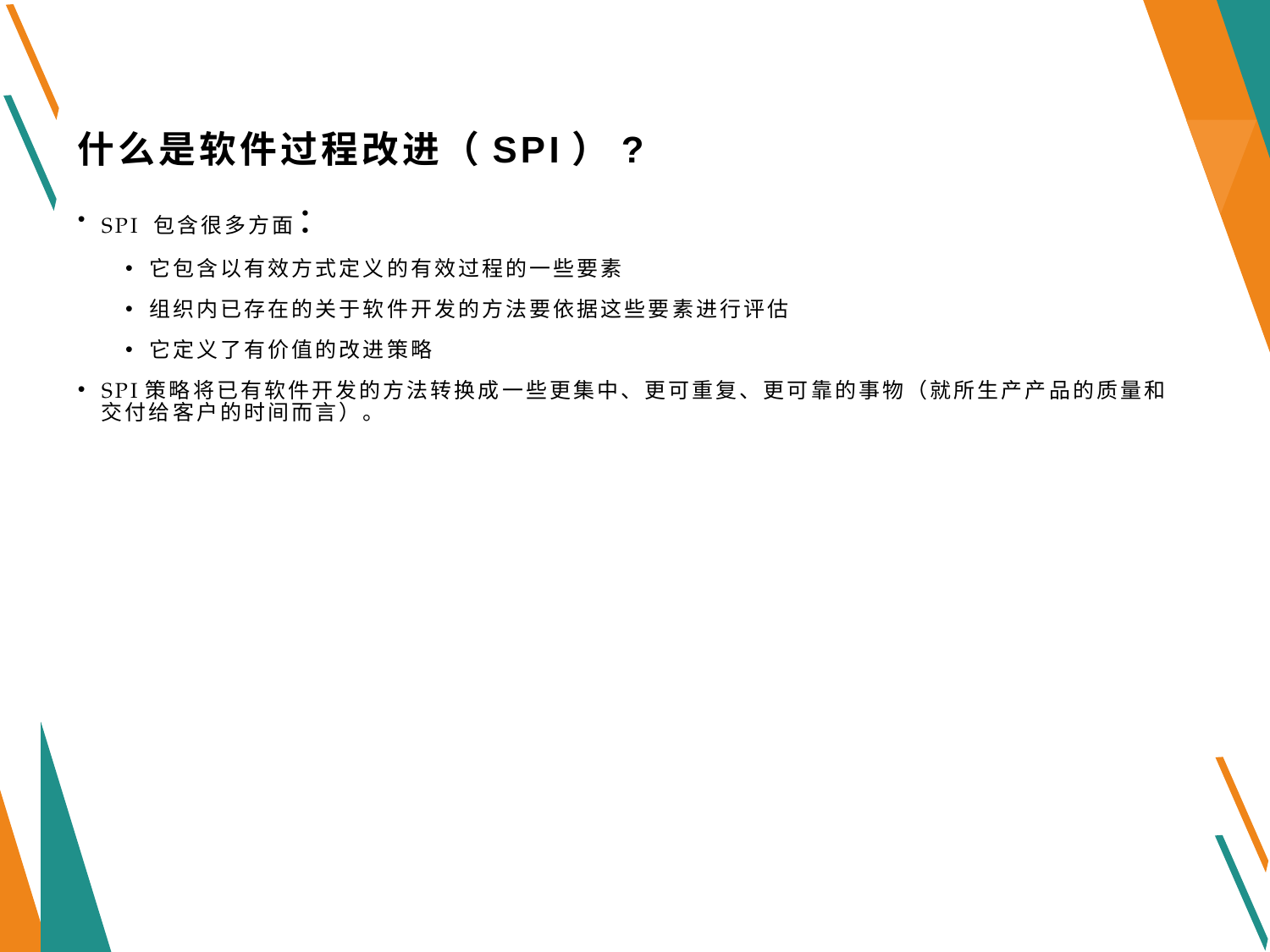

# 什么是软件过程改进（SPI）?
SPI 包含很多方面：
它包含以有效方式定义的有效过程的一些要素
组织内已存在的关于软件开发的方法要依据这些要素进行评估
它定义了有价值的改进策略
SPI策略将已有软件开发的方法转换成一些更集中、更可重复、更可靠的事物（就所生产产品的质量和交付给客户的时间而言）。
2